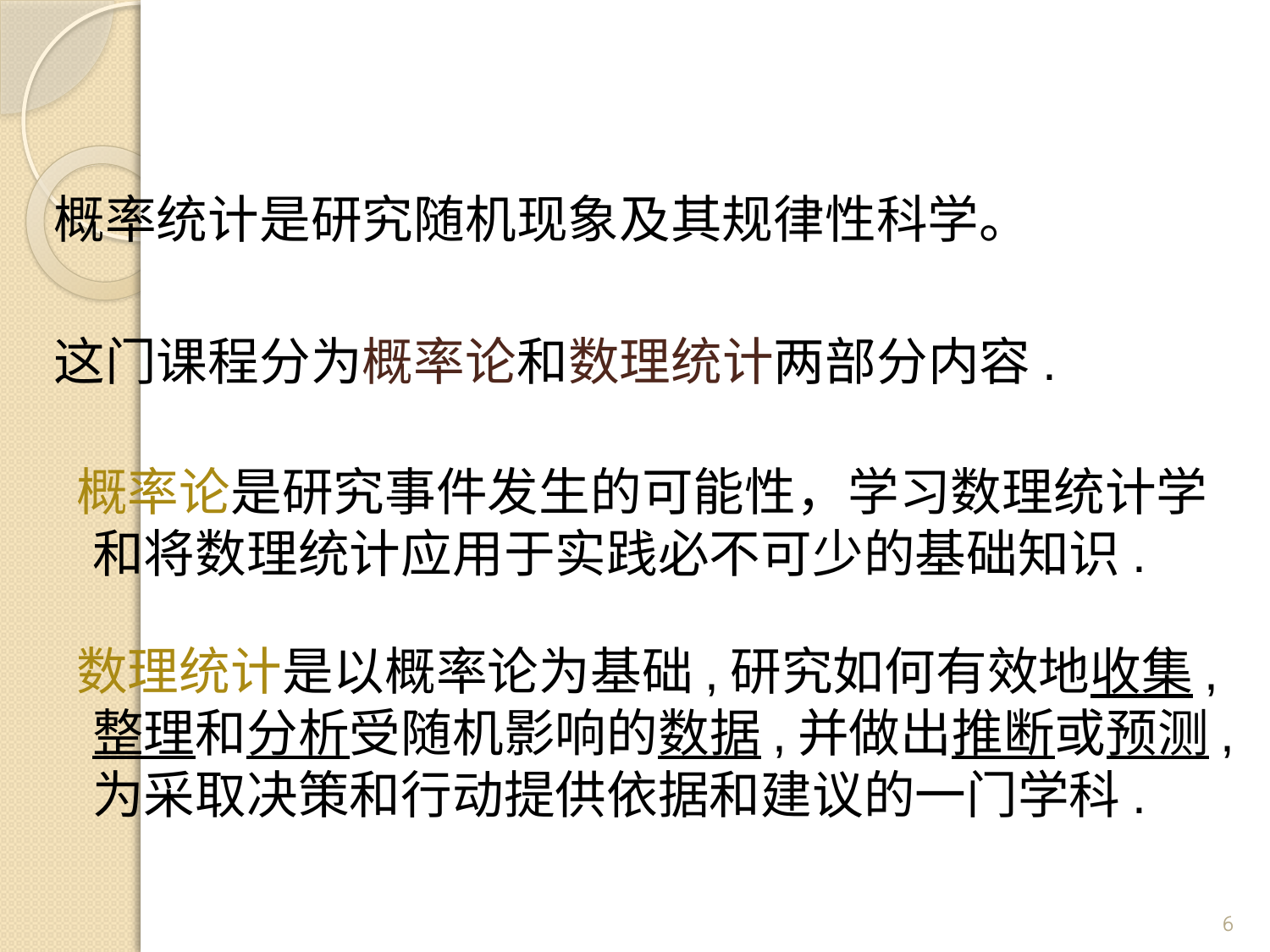

概率统计是研究随机现象及其规律性科学。

这门课程分为概率论和数理统计两部分内容.

 概率论是研究事件发生的可能性，学习数理统计学和将数理统计应用于实践必不可少的基础知识.

 数理统计是以概率论为基础,研究如何有效地收集,整理和分析受随机影响的数据,并做出推断或预测,为采取决策和行动提供依据和建议的一门学科.
6